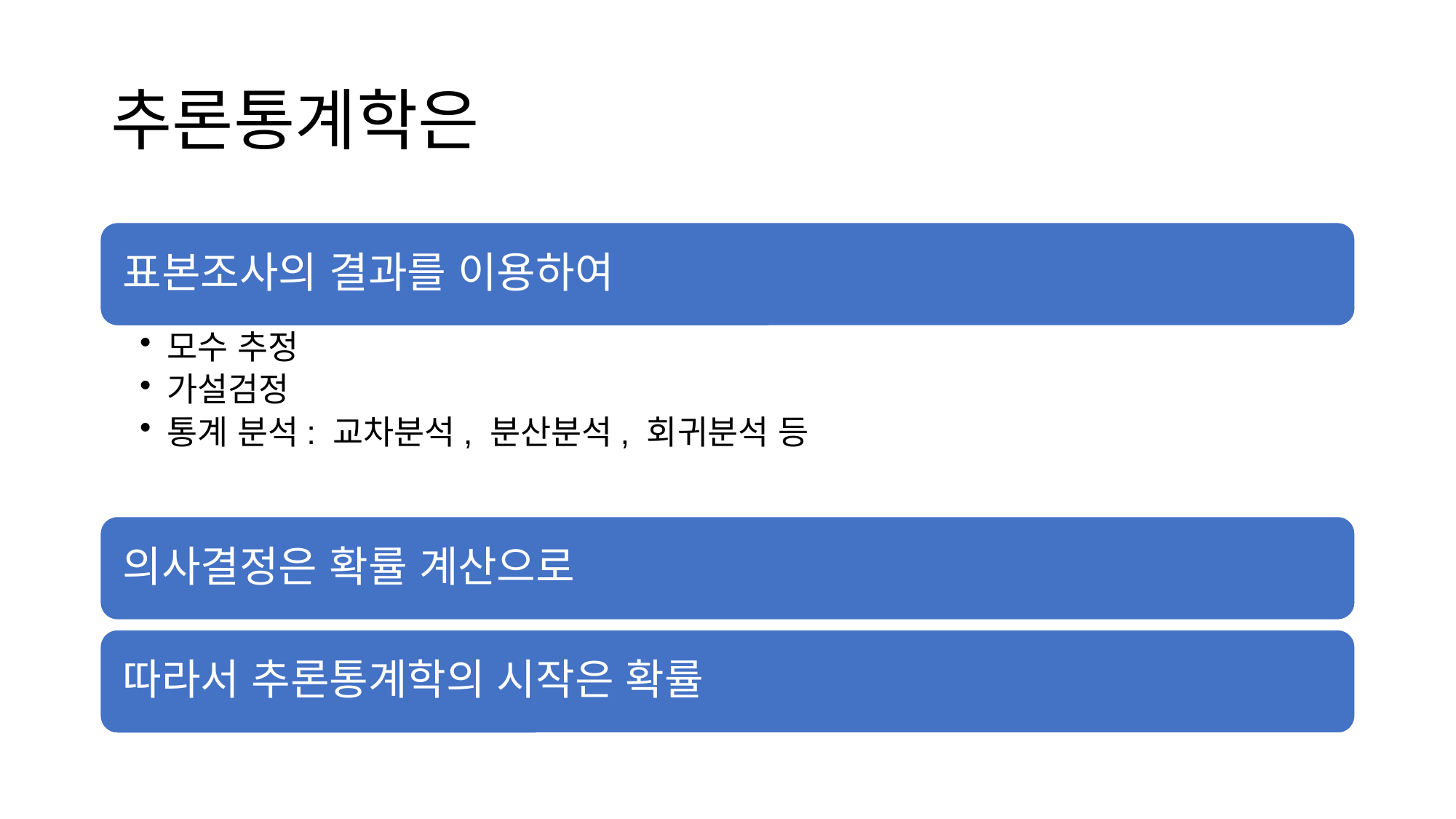

# 추론통계학은
표본조사의 결과를 이용하여
모수 추정
가설검정
통계 분석: 교차분석, 분산분석, 회귀분석 등
의사결정은 확률 계산으로
따라서 추론통계학의 시작은 확률